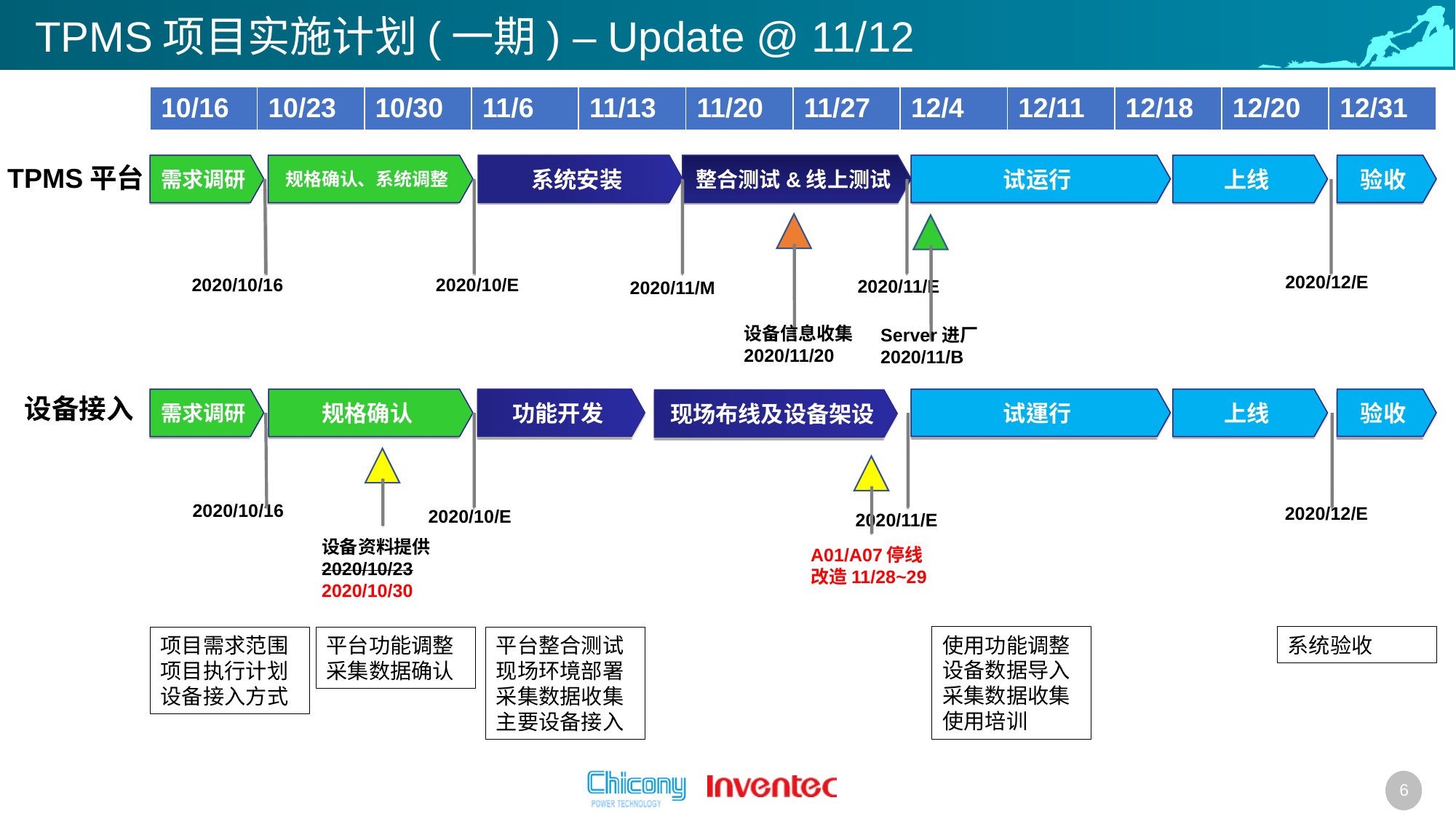

# TPMS项目实施计划(一期) – Update @ 11/12
| 10/16 | 10/23 | 10/30 | 11/6 | 11/13 | 11/20 | 11/27 | 12/4 | 12/11 | 12/18 | 12/20 | 12/31 |
| --- | --- | --- | --- | --- | --- | --- | --- | --- | --- | --- | --- |
TPMS平台
需求调研
规格确认、系统调整
系统安装
整合测试&线上测试
试运行
上线
验收

2020/12/E
2020/10/16
2020/10/E
2020/11/E
2020/11/M
设备信息收集
2020/11/20
Server进厂
2020/11/B
设备接入
需求调研
规格确认
功能开发
试運行
上线
验收
现场布线及设备架设

2020/10/16
2020/12/E
2020/10/E
2020/11/E
设备资料提供
2020/10/23
2020/10/30
A01/A07停线改造11/28~29
使用功能调整
设备数据导入
采集数据收集
使用培训
系统验收
项目需求范围
项目执行计划
设备接入方式
平台功能调整
采集数据确认
平台整合测试
现场环境部署
采集数据收集
主要设备接入